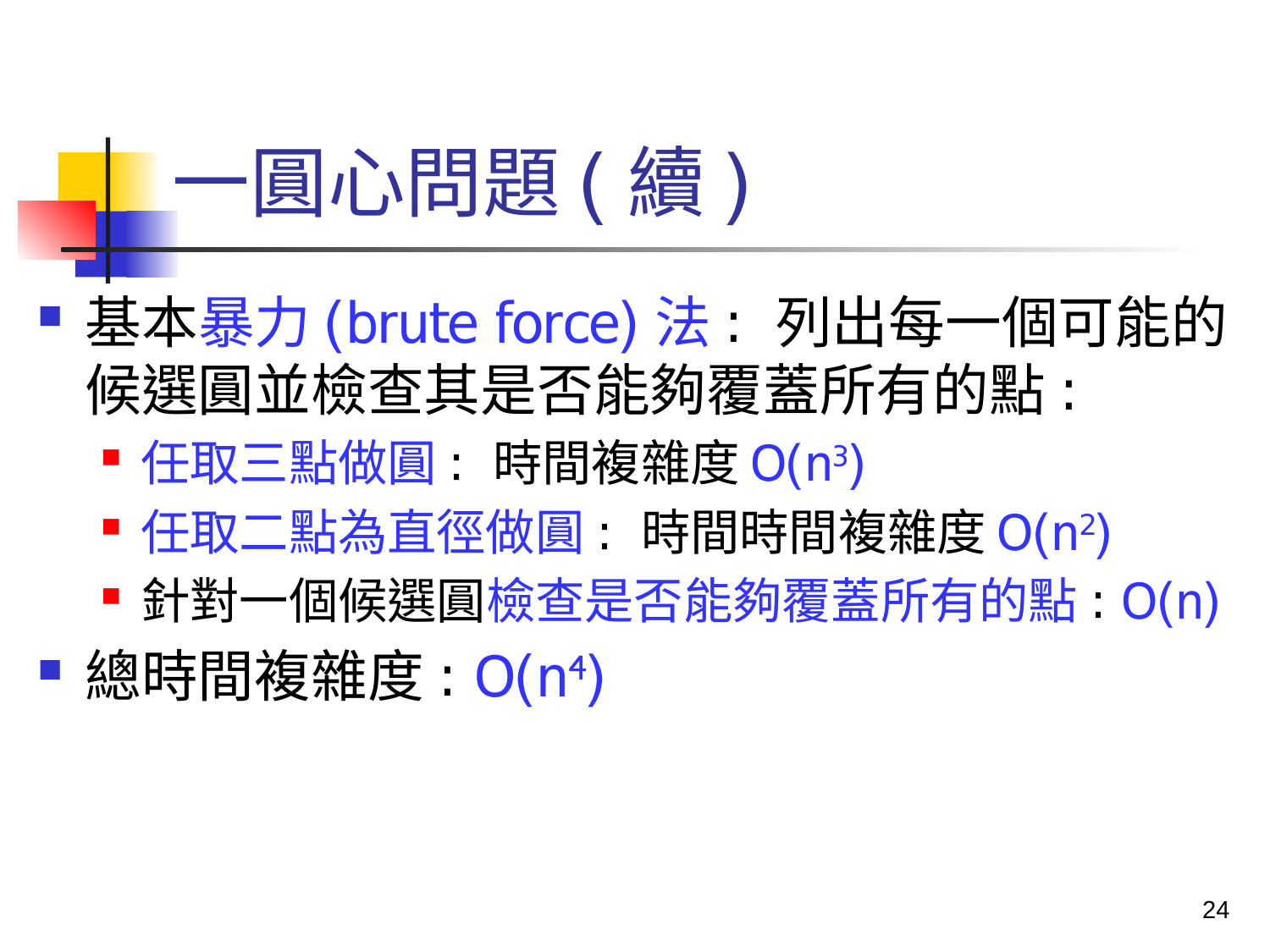

# 一圓心問題(續)
基本暴力(brute force)法: 列出每一個可能的候選圓並檢查其是否能夠覆蓋所有的點:
任取三點做圓: 時間複雜度O(n3)
任取二點為直徑做圓: 時間時間複雜度O(n2)
針對一個候選圓檢查是否能夠覆蓋所有的點: O(n)
總時間複雜度: O(n4)
24